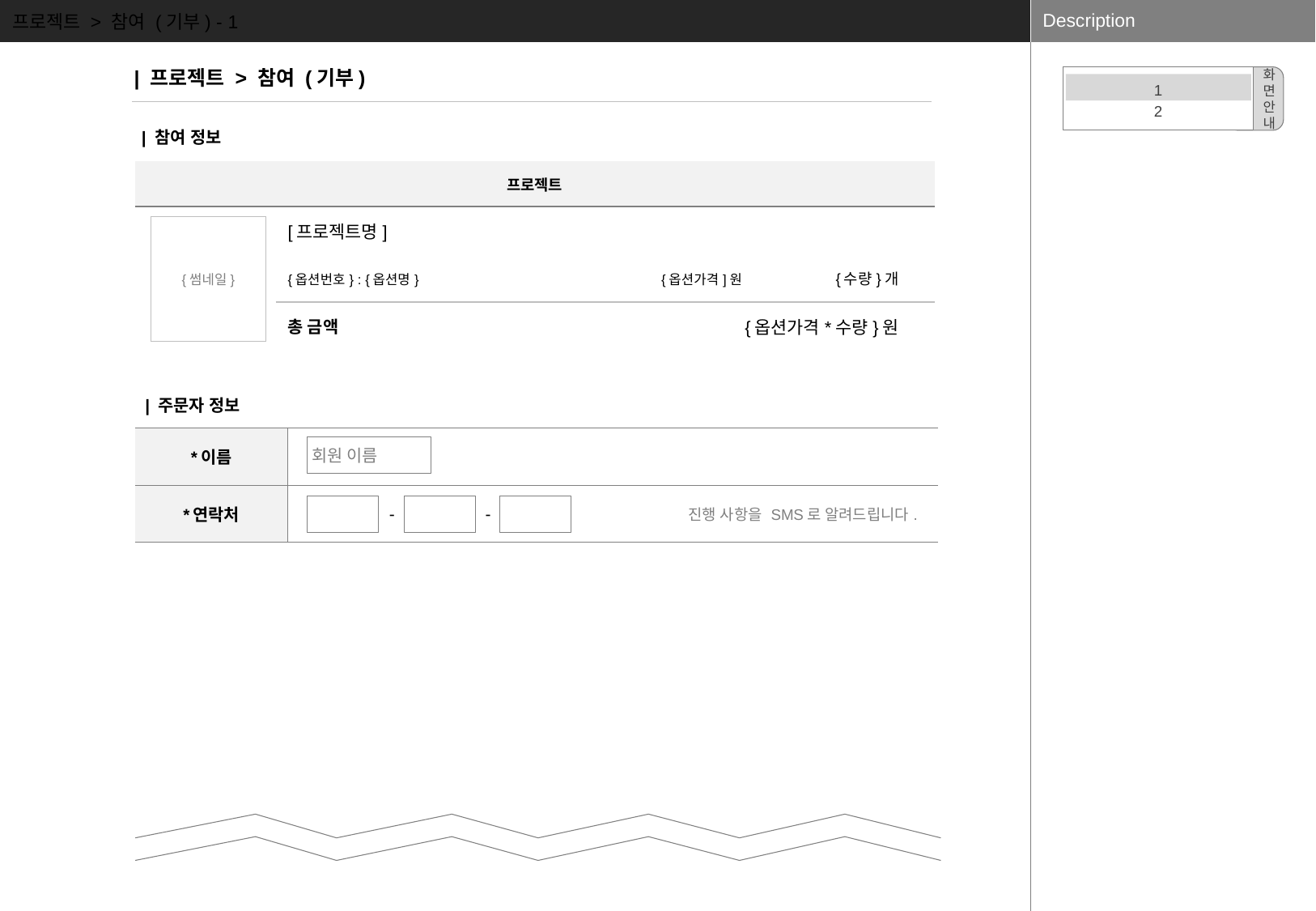

프로젝트 > 참여 (기부) - 1

| 프로젝트 > 참여 (기부)
1
2
화
면
안
내

| 참여 정보
| 프로젝트 |  |  |  |
| --- | --- | --- | --- |
|  | [프로젝트명] |  |  |
|  | {옵션번호} : {옵션명} | {옵션가격]원 | {수량}개 |
|  | 총 금액 | {옵션가격\*수량}원 |  |
|  |
| --- |
{썸네일}
| 주문자 정보
| \*이름 |  |
| --- | --- |
| \*연락처 | 진행 사항을 SMS로 알려드립니다. |
회원 이름

-
-